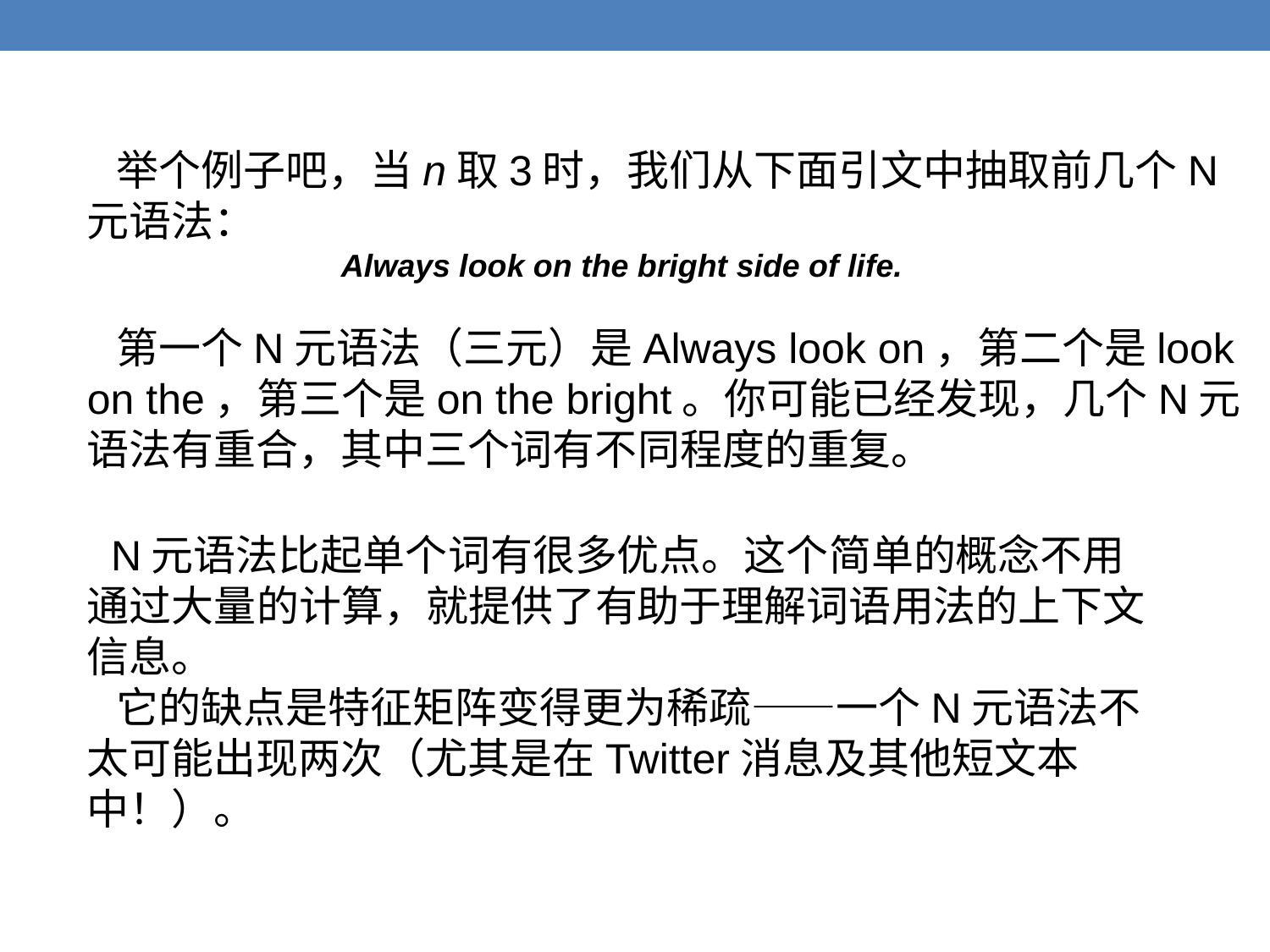

举个例子吧，当n取3时，我们从下面引文中抽取前几个N元语法：
Always look on the bright side of life.

  第一个N元语法（三元）是Always look on，第二个是look on the，第三个是on the bright。你可能已经发现，几个N元语法有重合，其中三个词有不同程度的重复。

  N元语法比起单个词有很多优点。这个简单的概念不用通过大量的计算，就提供了有助于理解词语用法的上下文信息。
  它的缺点是特征矩阵变得更为稀疏——一个N元语法不太可能出现两次（尤其是在Twitter消息及其他短文本中！）。